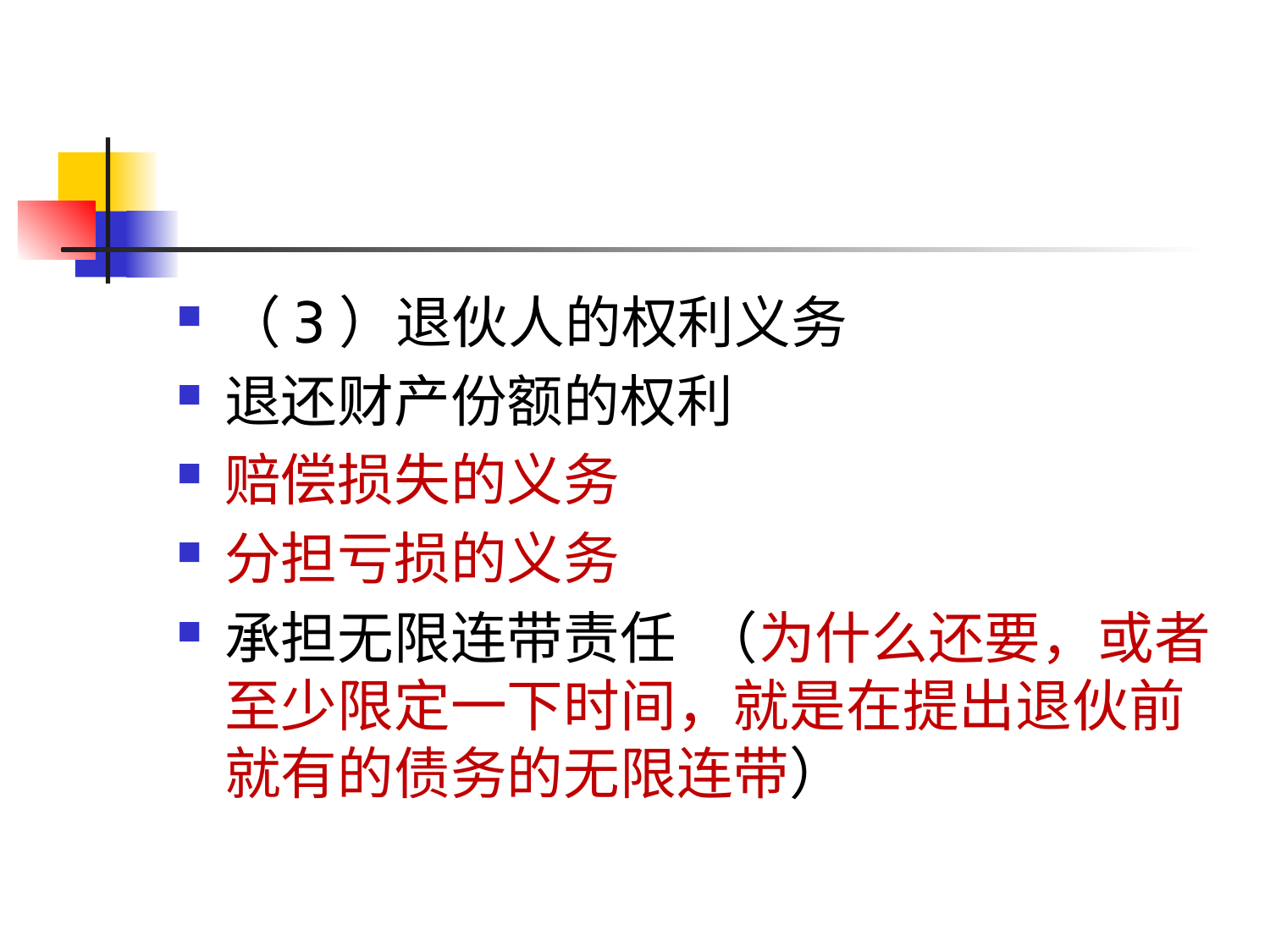

#
（3）退伙人的权利义务
退还财产份额的权利
赔偿损失的义务
分担亏损的义务
承担无限连带责任  （为什么还要，或者至少限定一下时间，就是在提出退伙前就有的债务的无限连带）